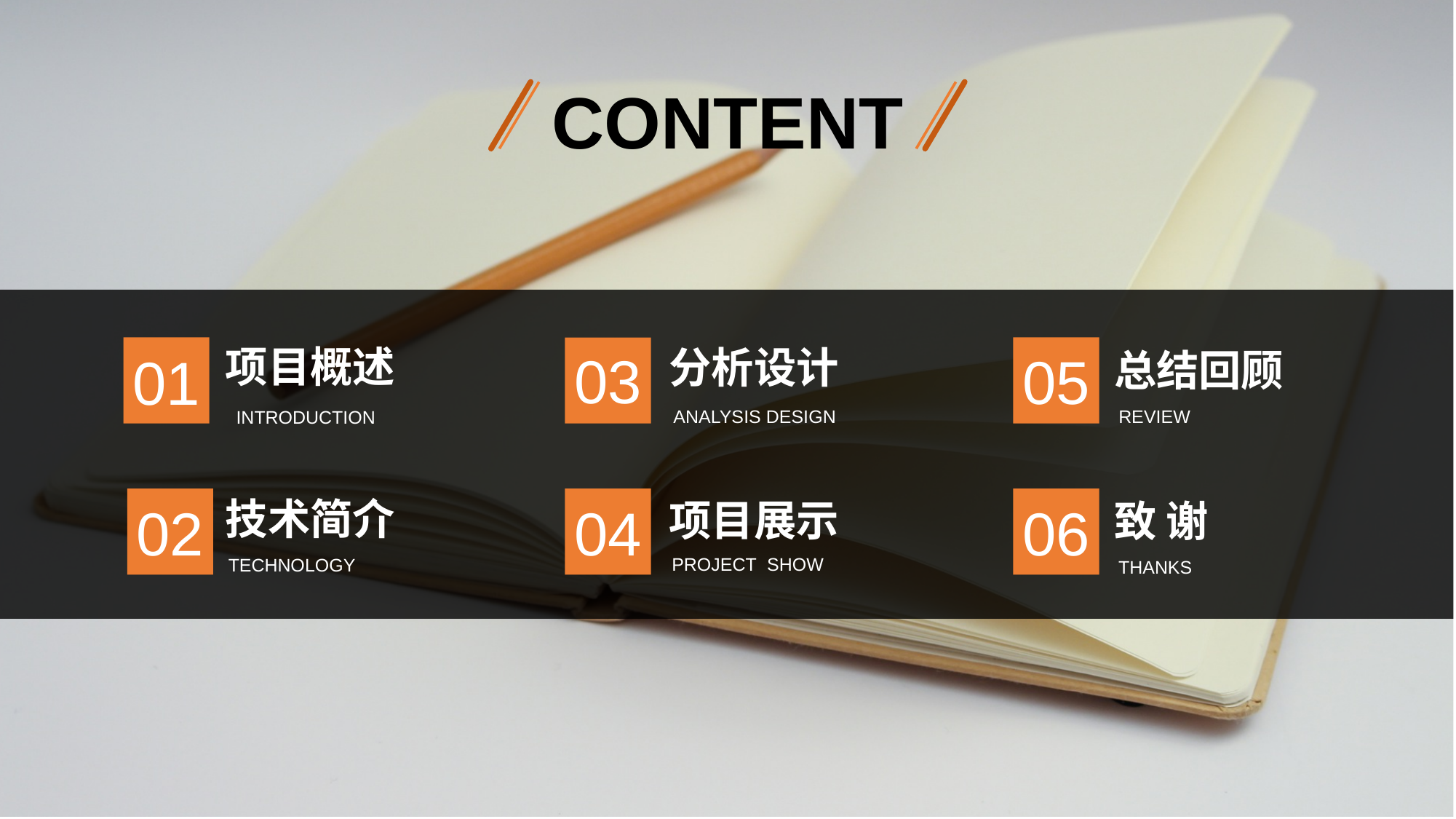

CONTENT

项目概述
 INTRODUCTION
分析设计
 Analysis design
03

01

05
总结回顾
REVIEW
技术简介
technology
项目展示
 project  SHOW

04

02

06
致 谢
Thanks